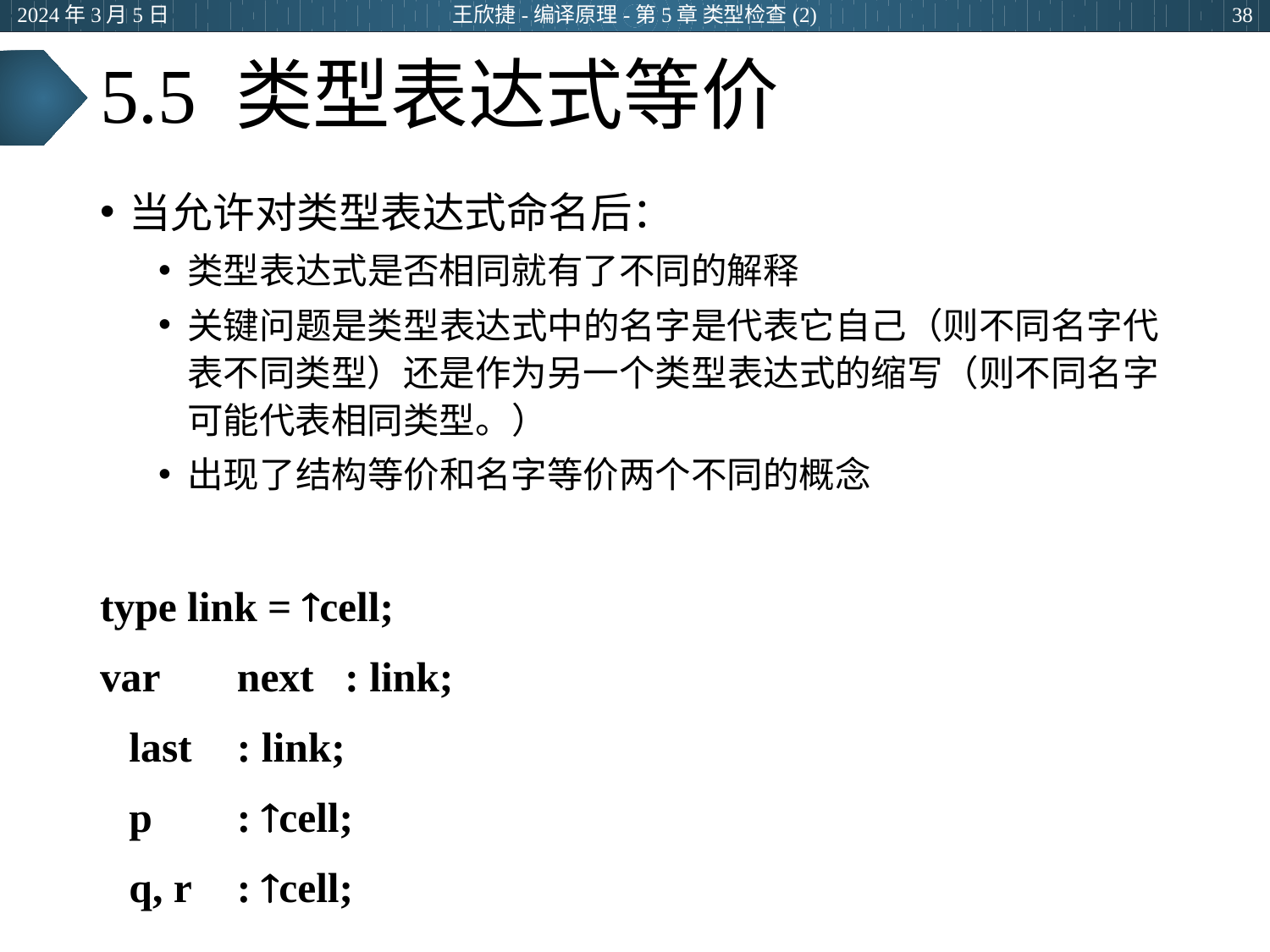

2024年3月5日
王欣捷-编译原理-第5章 类型检查(2)
38
# 5.5 类型表达式等价
当允许对类型表达式命名后：
类型表达式是否相同就有了不同的解释
关键问题是类型表达式中的名字是代表它自己（则不同名字代表不同类型）还是作为另一个类型表达式的缩写（则不同名字可能代表相同类型。）
出现了结构等价和名字等价两个不同的概念

type link = ↑cell;
var 	next	: link;
		last	: link;
		p 	: ↑cell;
		q, r	: ↑cell;